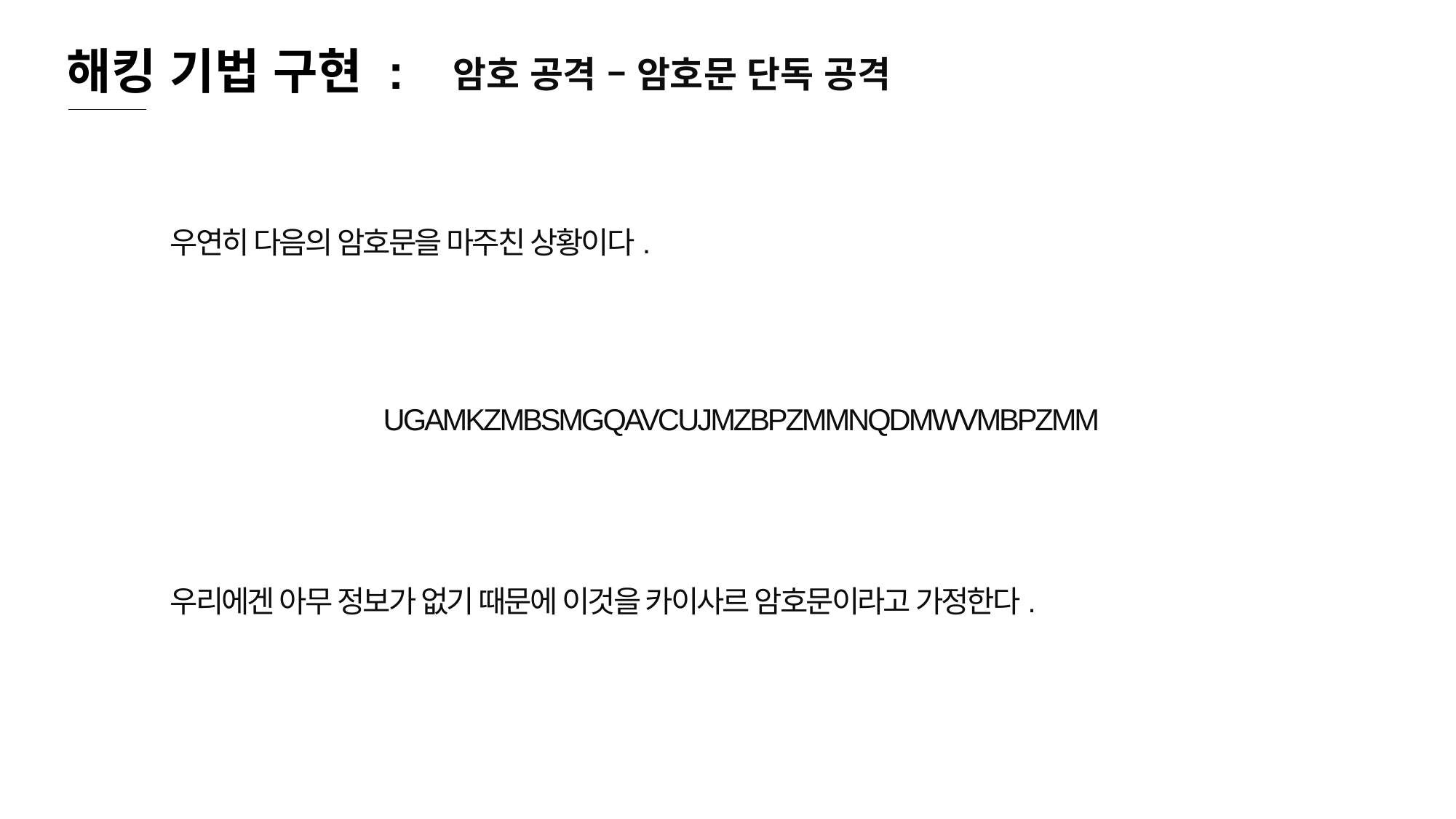

해킹 기법 구현 :
암호 공격 – 암호문 단독 공격
우연히 다음의 암호문을 마주친 상황이다.
UGAMKZMBSMGQAVCUJMZBPZMMNQDMWVMBPZMM
우리에겐 아무 정보가 없기 때문에 이것을 카이사르 암호문이라고 가정한다.